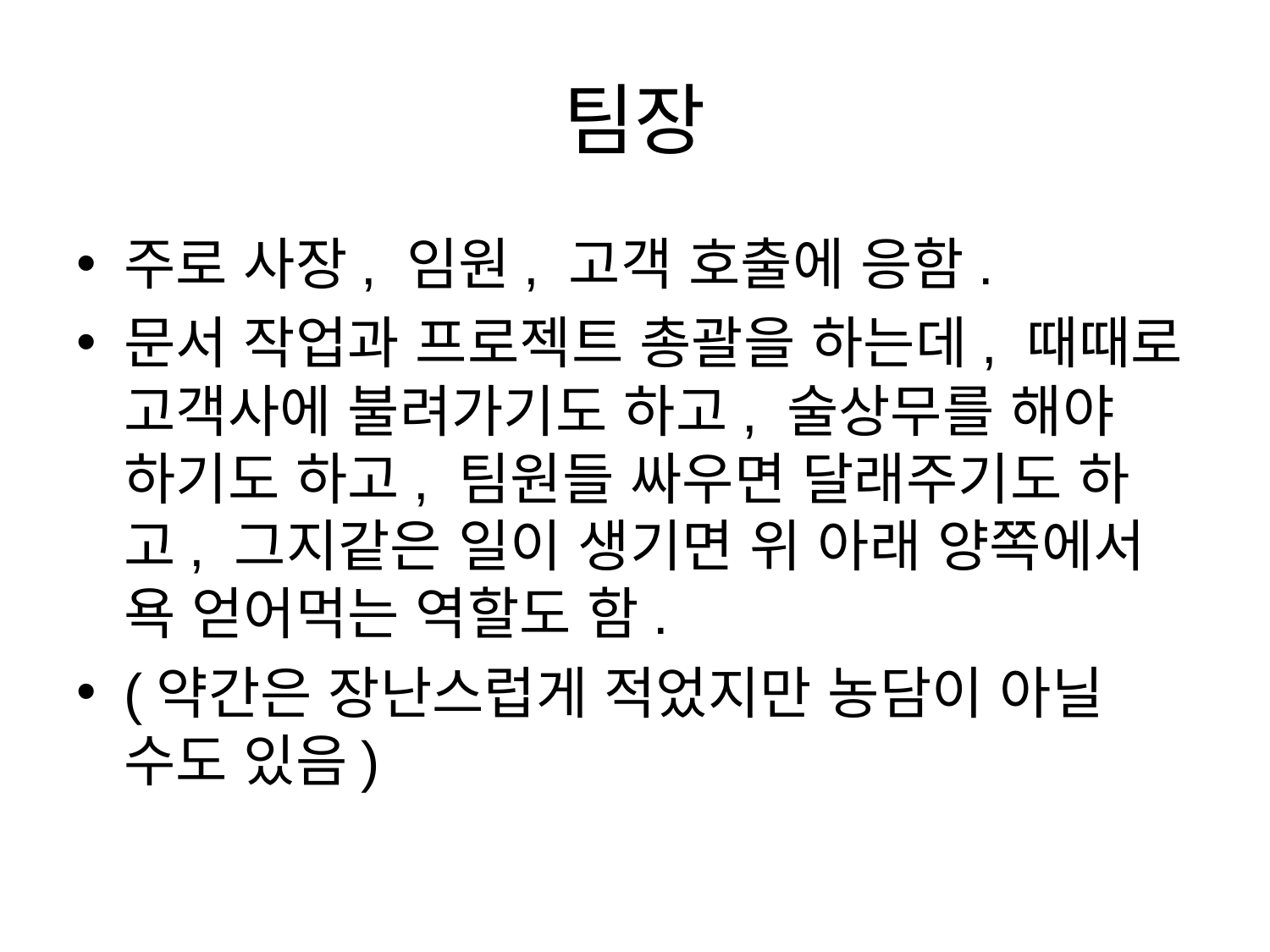

# 팀장
주로 사장, 임원, 고객 호출에 응함.
문서 작업과 프로젝트 총괄을 하는데, 때때로 고객사에 불려가기도 하고, 술상무를 해야 하기도 하고, 팀원들 싸우면 달래주기도 하고, 그지같은 일이 생기면 위 아래 양쪽에서 욕 얻어먹는 역할도 함.
(약간은 장난스럽게 적었지만 농담이 아닐 수도 있음)